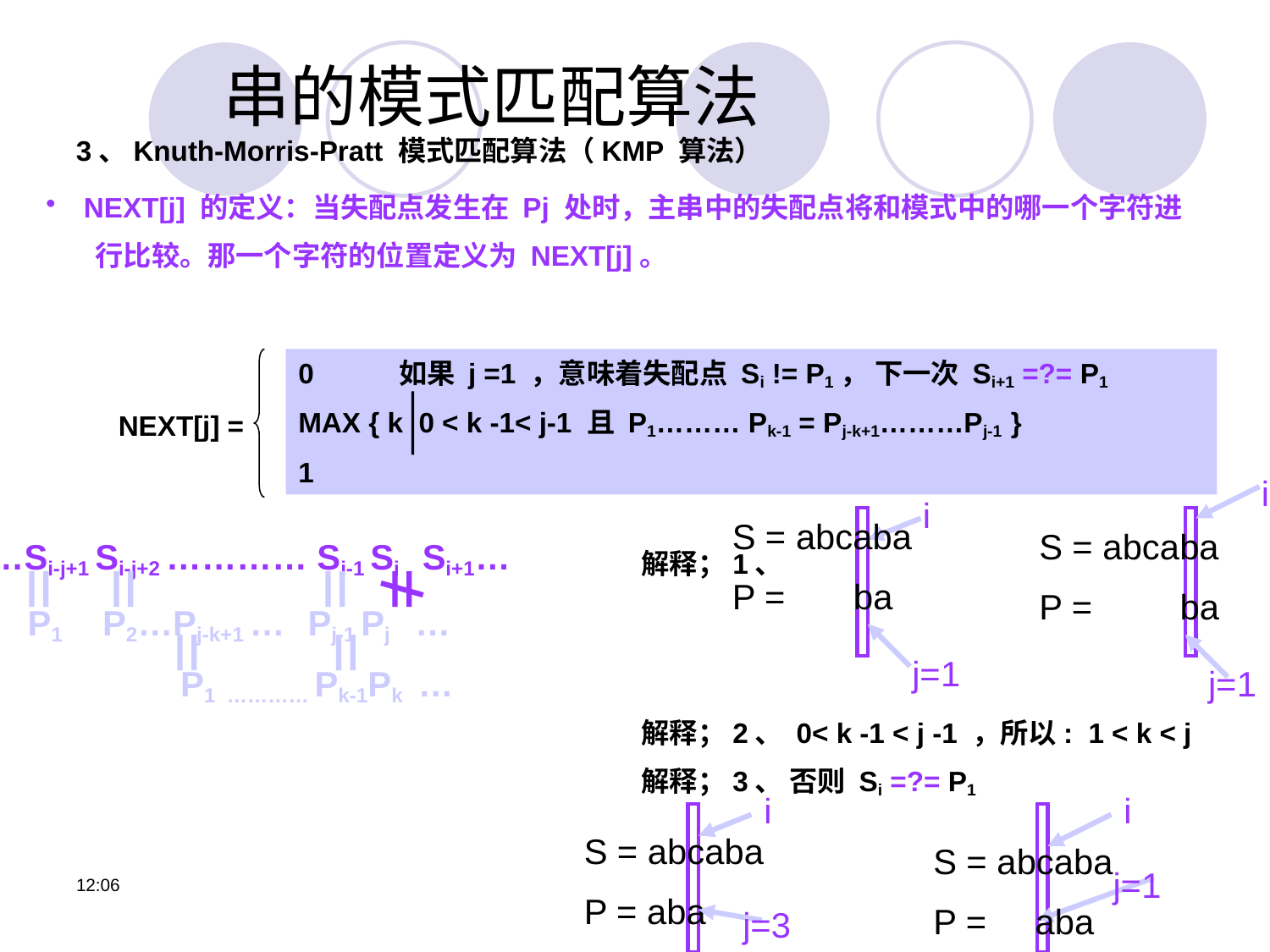

# 串的模式匹配算法
3、Knuth-Morris-Pratt 模式匹配算法（KMP 算法）
 NEXT[j] 的定义：当失配点发生在 Pj 处时，主串中的失配点将和模式中的哪一个字符进
  行比较。那一个字符的位置定义为 NEXT[j]。

0          如果 j =1 ，意味着失配点 Si != P1， 下一次 Si+1 =?= P1
MAX { k  0 < k -1< j-1 且 P1……… Pk-1 = Pj-k+1………Pj-1  }
1

NEXT[j] =
i
i

S = abcaba
P =       ba

S = abcaba
P =         ba
   …Si-j+1 Si-j+2 ………… Si-1 Si    Si+1…
       P1       P2…Pj-k+1 …    Pj-1 Pj   …
 				        解释；1、

j=1
              P1  ………… Pk-1Pk  …
j=1
 				        解释；2、 0< k -1 < j -1 ，所以:  1 < k < j
 				        解释；3、 否则 Si =?= P1
i
i

S = abcaba
P = aba
S = abcaba
P =     aba
j=1
12:06

j=3